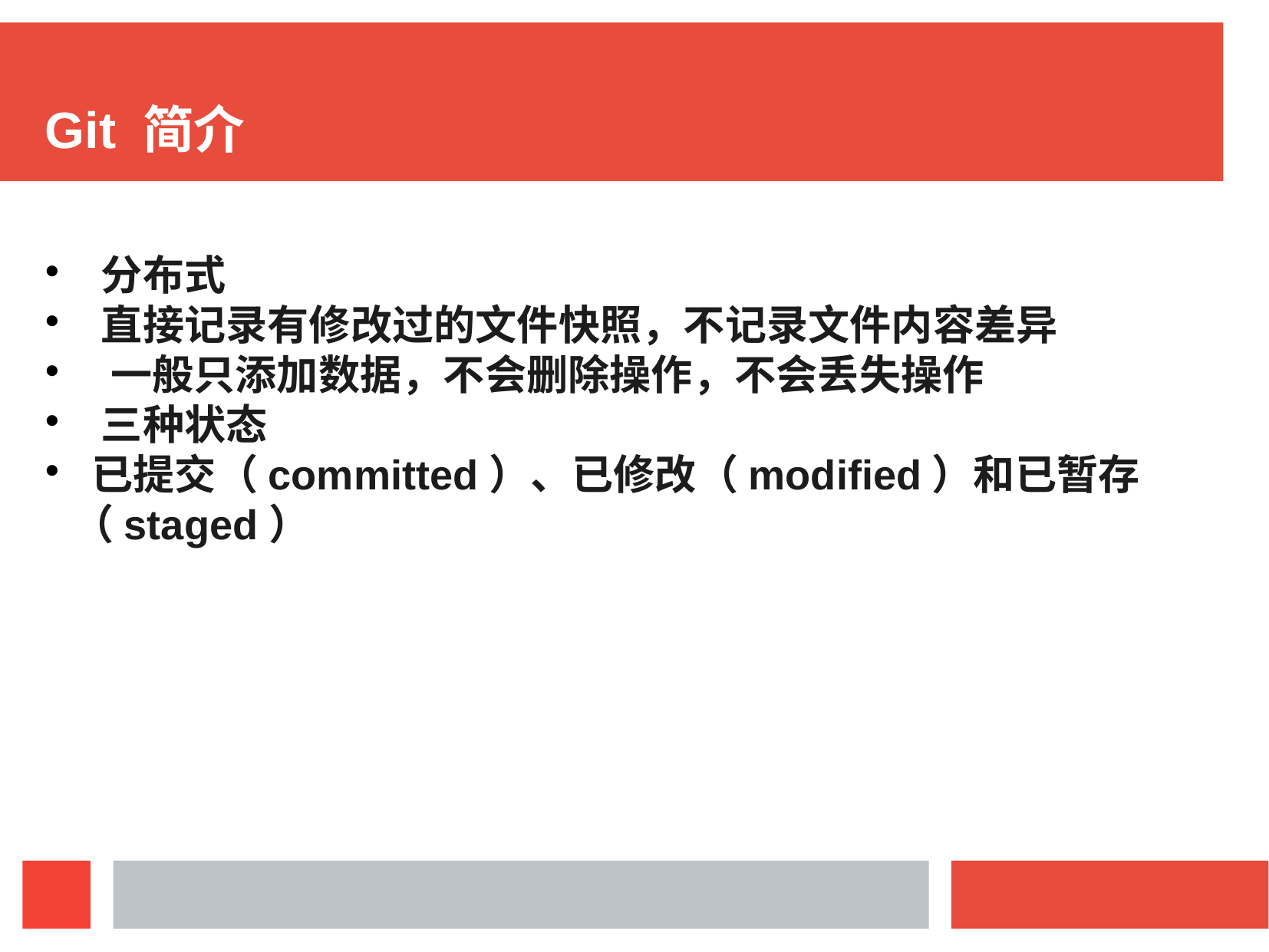

Git 简介
  分布式
  直接记录有修改过的文件快照，不记录文件内容差异
   一般只添加数据，不会删除操作，不会丢失操作
  三种状态
 已提交（committed）、已修改（modified）和已暂存（staged）